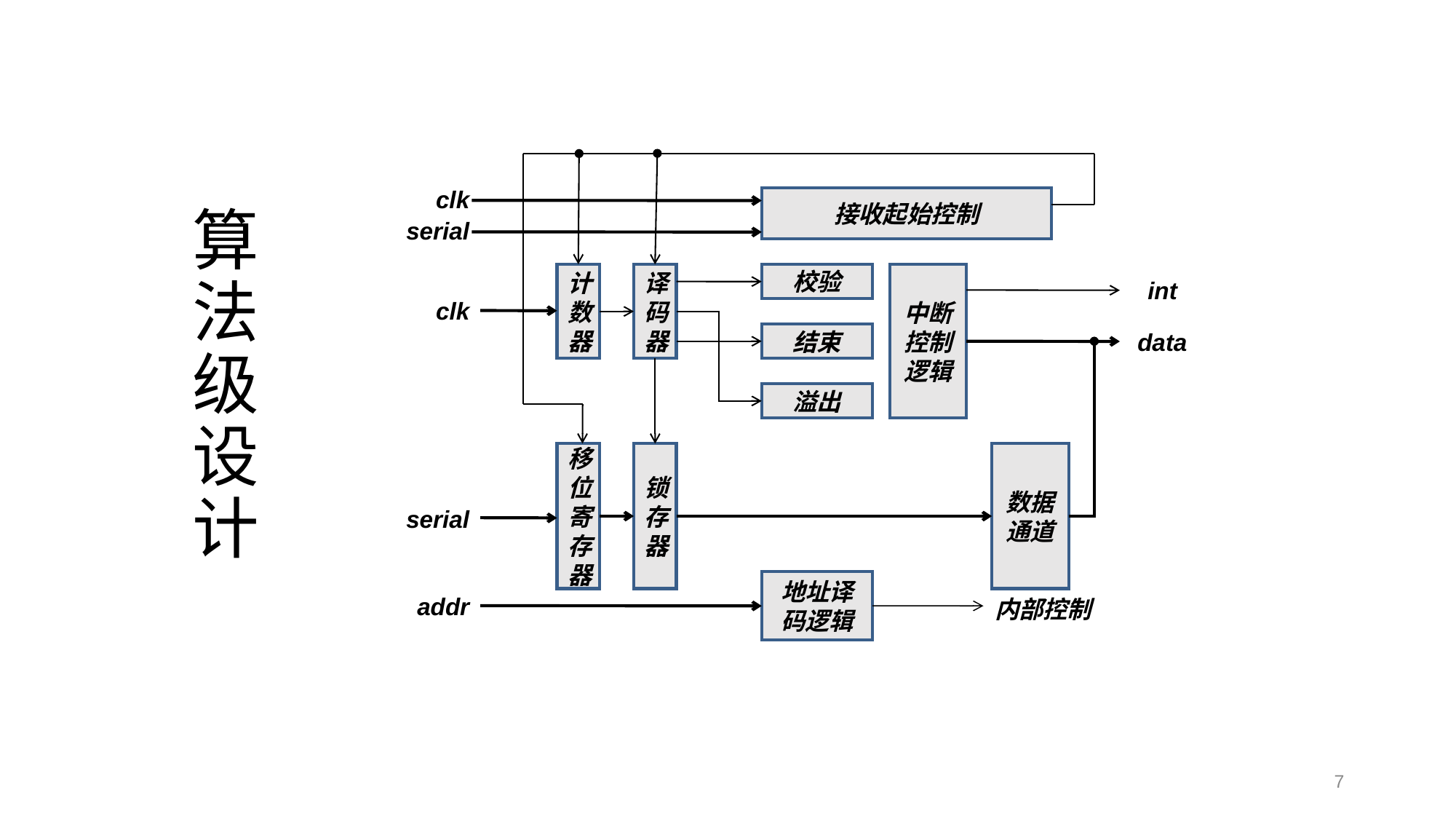

# 算法级设计
clk
接收起始控制
serial
计数器
译码器
校验
中断控制逻辑
int

clk
data
结束
溢出
移位寄存器
锁存器
数据通道
serial
地址译码逻辑
addr
内部控制
7